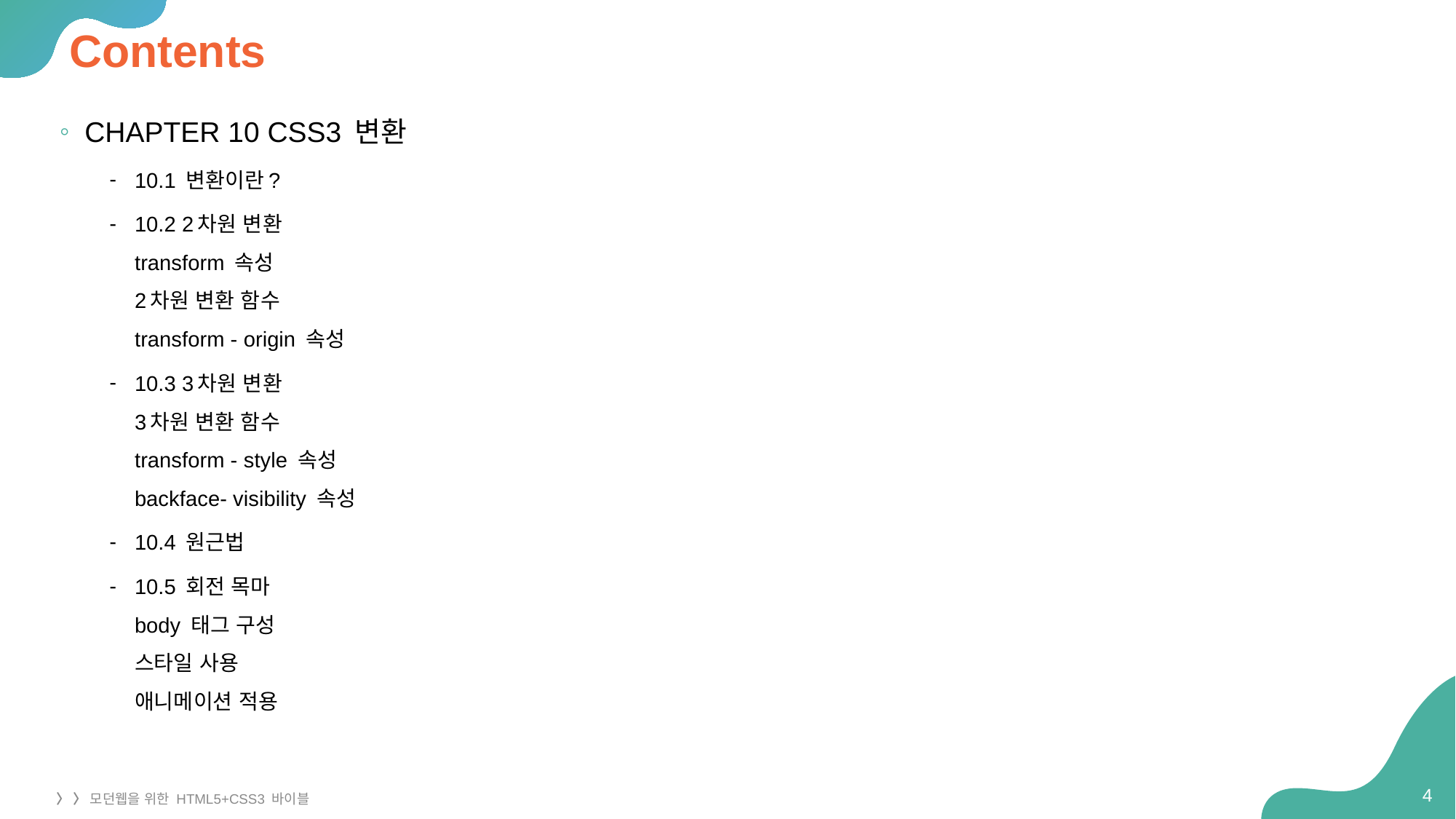

# Contents
CHAPTER 10 CSS3 변환
10.1 변환이란?
10.2 2차원 변환
transform 속성
2차원 변환 함수
transform - origin 속성
10.3 3차원 변환
3차원 변환 함수
transform - style 속성
backface- visibility 속성
10.4 원근법
10.5 회전 목마
body 태그 구성
스타일 사용
애니메이션 적용

4
〉 〉 모던웹을 위한 HTML5+CSS3 바이블